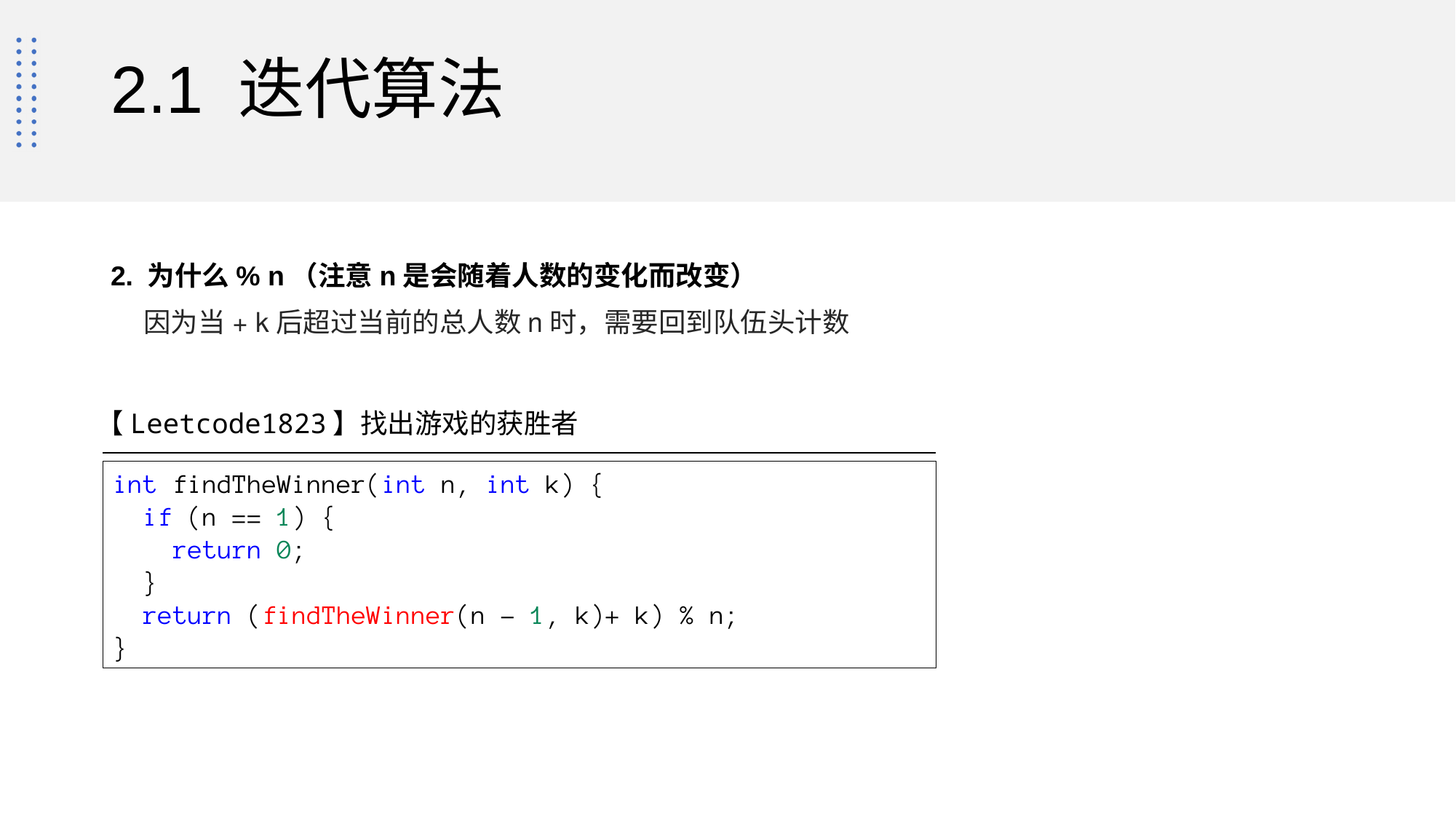

# 2.1 迭代算法
2. 为什么% n（注意n是会随着人数的变化而改变）
因为当+ k后超过当前的总人数n时，需要回到队伍头计数
【Leetcode1823】找出游戏的获胜者
int findTheWinner(int n, int k) {
  if (n == 1) {
    return 0;
  }
  return (findTheWinner(n - 1, k)+ k) % n;
}